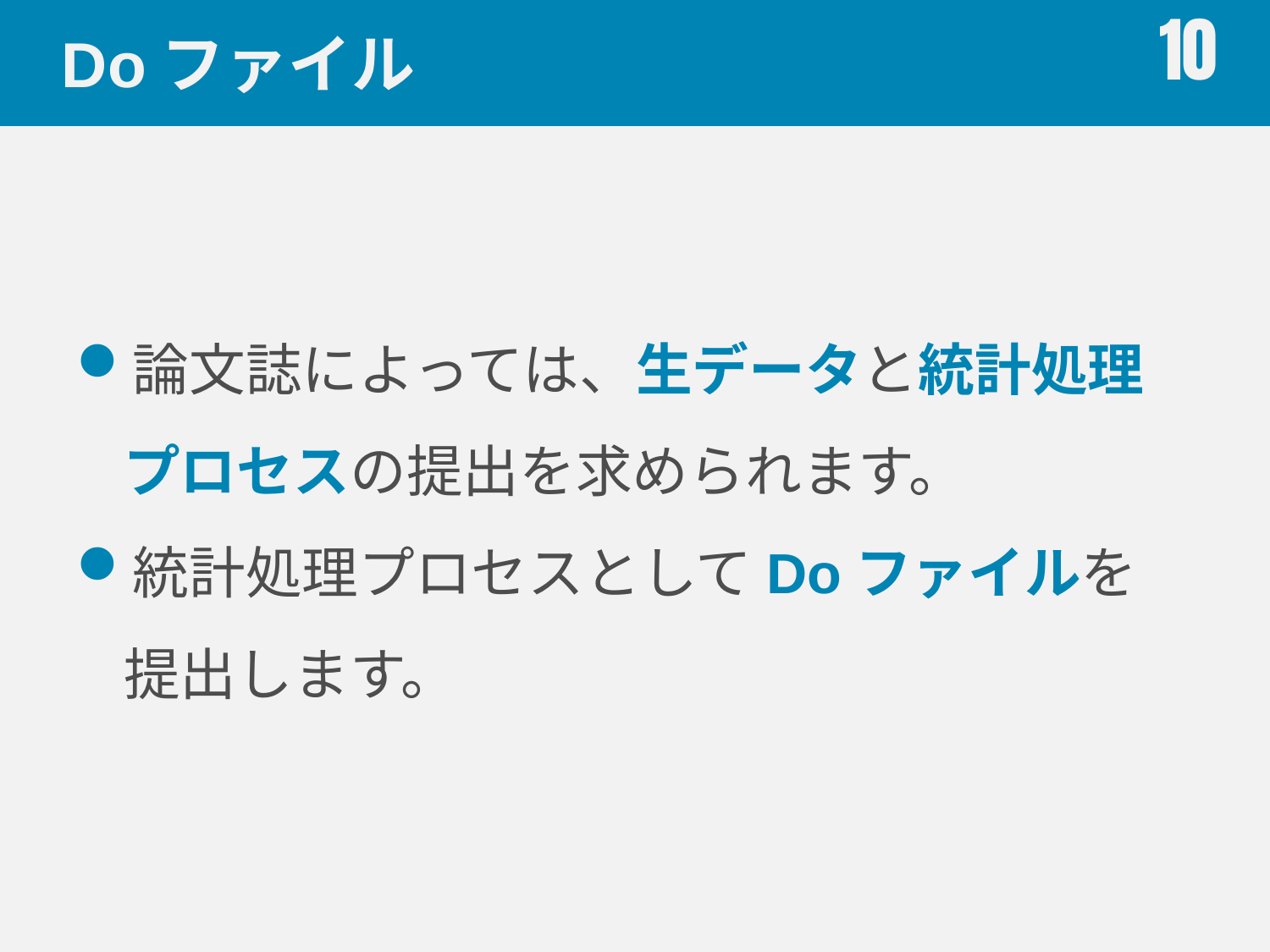

# Doファイル
 10
論文誌によっては、生データと統計処理プロセスの提出を求められます。
統計処理プロセスとしてDoファイルを提出します。